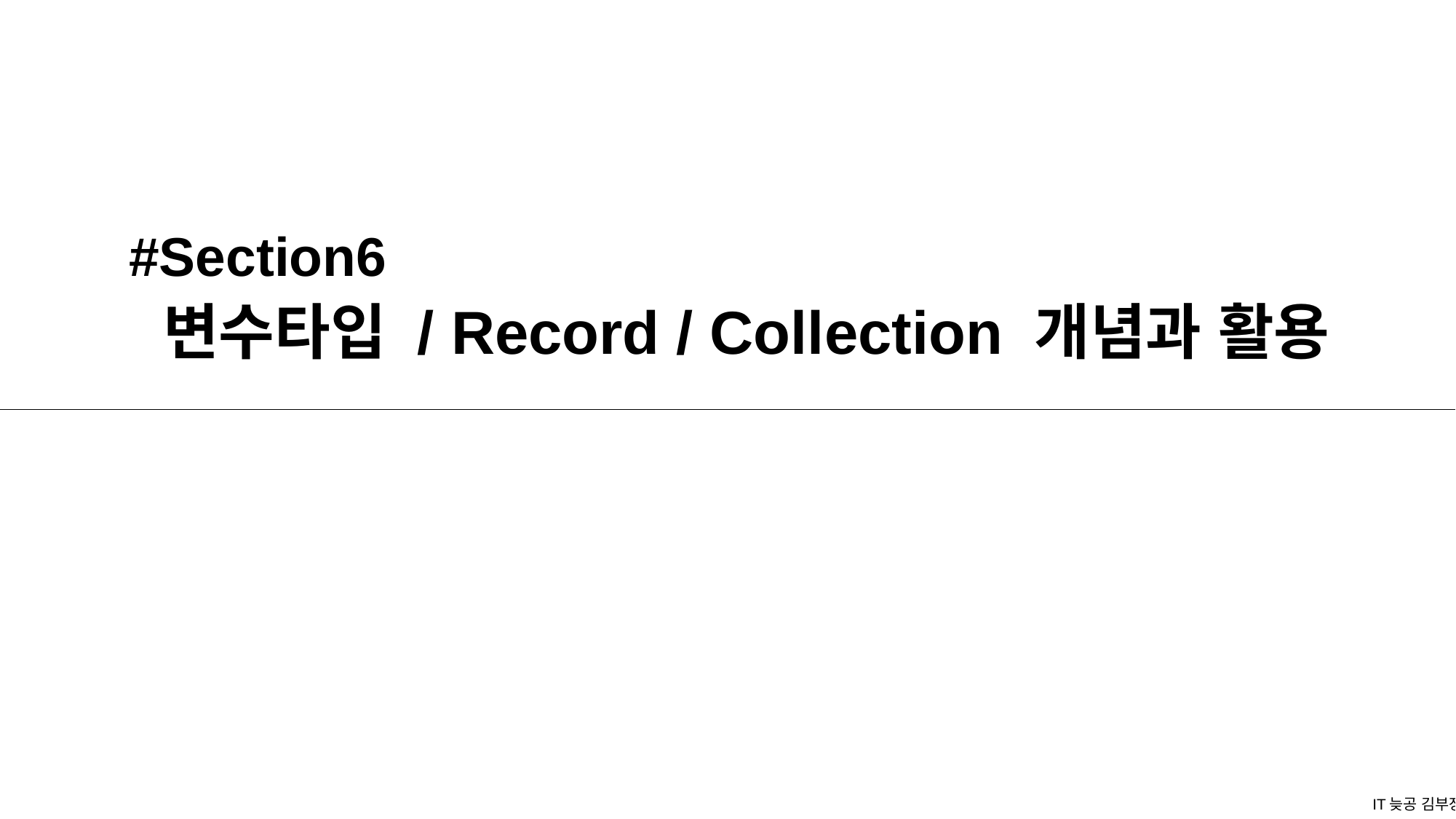

#Section6
 변수타입 / Record / Collection 개념과 활용
IT늦공 김부장